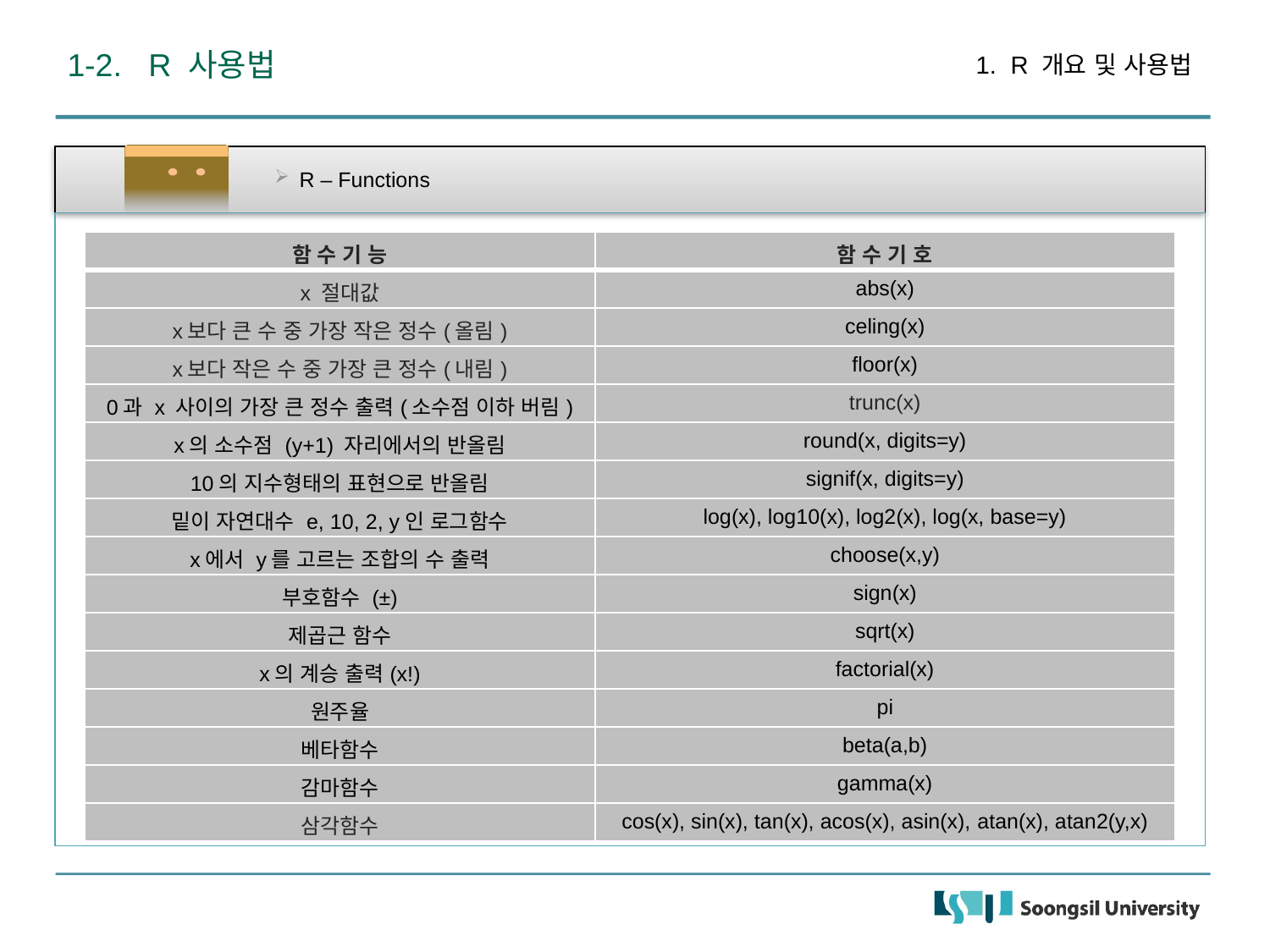

1-2.   R 사용법
1.  R 개요 및 사용법

R – Functions

| 함 수 기 능 | 함 수 기 호 |
| --- | --- |
| x 절대값 | abs(x) |
| x보다 큰 수 중 가장 작은 정수(올림) | celing(x) |
| x보다 작은 수 중 가장 큰 정수(내림) | floor(x) |
| 0과 x 사이의 가장 큰 정수 출력(소수점 이하 버림) | trunc(x) |
| x의 소수점 (y+1) 자리에서의 반올림 | round(x, digits=y) |
| 10의 지수형태의 표현으로 반올림 | signif(x, digits=y) |
| 밑이 자연대수 e, 10, 2, y인 로그함수 | log(x), log10(x), log2(x), log(x, base=y) |
| x에서 y를 고르는 조합의 수 출력 | choose(x,y) |
| 부호함수 (±) | sign(x) |
| 제곱근 함수 | sqrt(x) |
| x의 계승 출력(x!) | factorial(x) |
| 원주율 | pi |
| 베타함수 | beta(a,b) |
| 감마함수 | gamma(x) |
| 삼각함수 | cos(x), sin(x), tan(x), acos(x), asin(x), atan(x), atan2(y,x) |